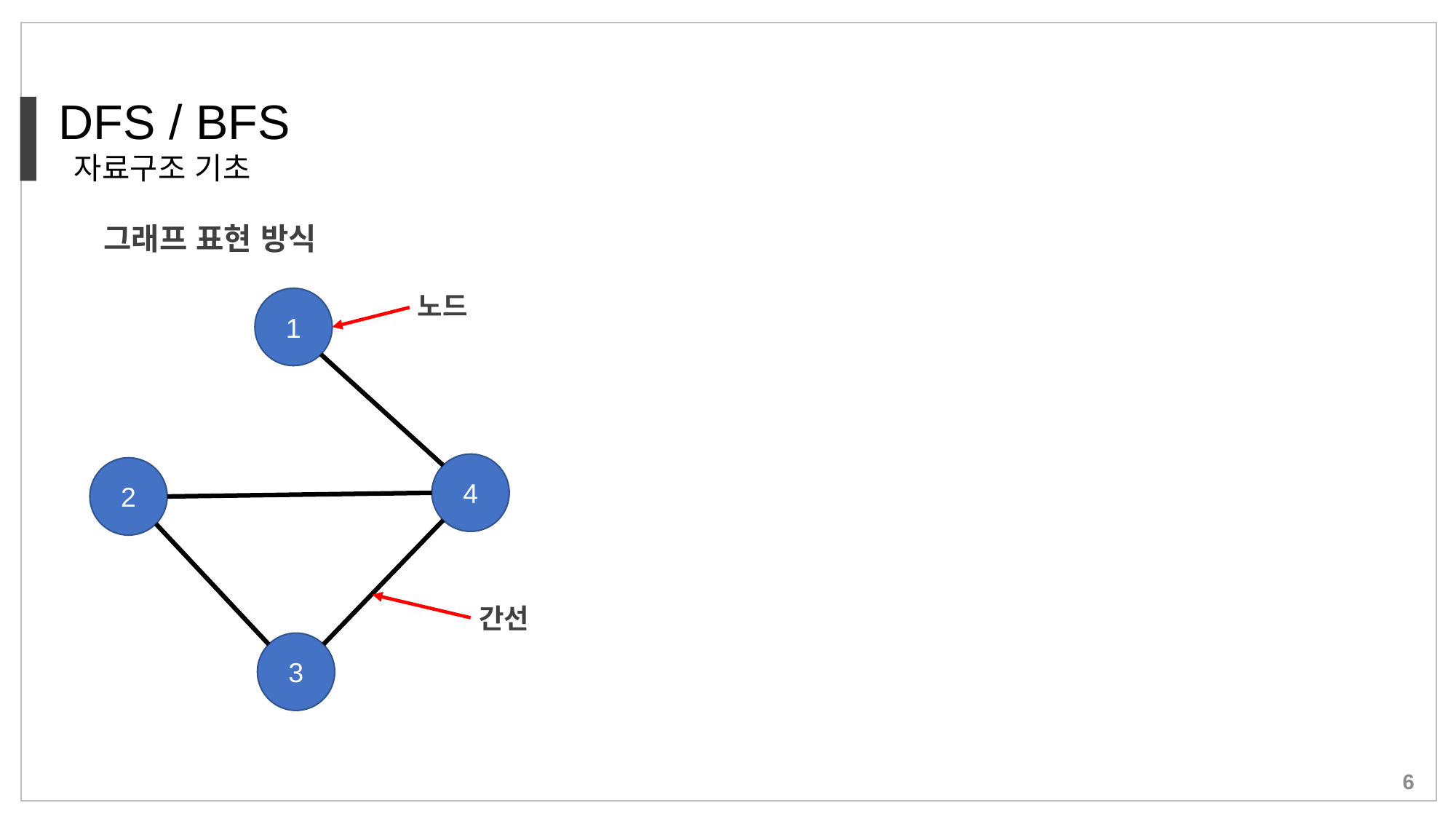

DFS / BFS
 자료구조 기초

그래프 표현 방식
노드
1
4
2
3
간선
6